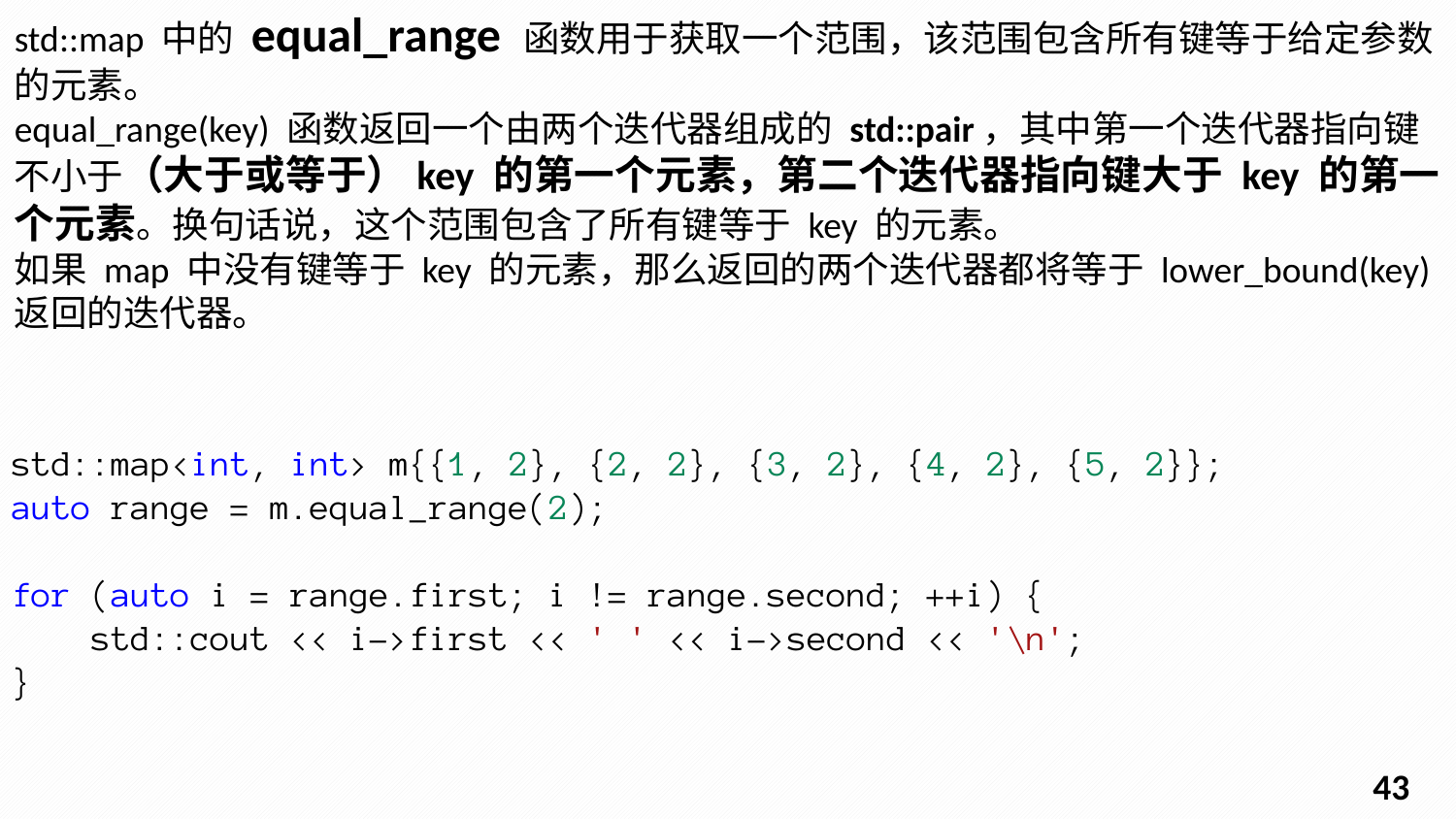

std::map 中的 equal_range 函数用于获取一个范围，该范围包含所有键等于给定参数的元素。
equal_range(key) 函数返回一个由两个迭代器组成的 std::pair，其中第一个迭代器指向键不小于（大于或等于）key 的第一个元素，第二个迭代器指向键大于 key 的第一个元素。换句话说，这个范围包含了所有键等于 key 的元素。
如果 map 中没有键等于 key 的元素，那么返回的两个迭代器都将等于 lower_bound(key) 返回的迭代器。
std::map<int, int> m{{1, 2}, {2, 2}, {3, 2}, {4, 2}, {5, 2}};
auto range = m.equal_range(2);

for (auto i = range.first; i != range.second; ++i) {
    std::cout << i->first << ' ' << i->second << '\n';
}
43